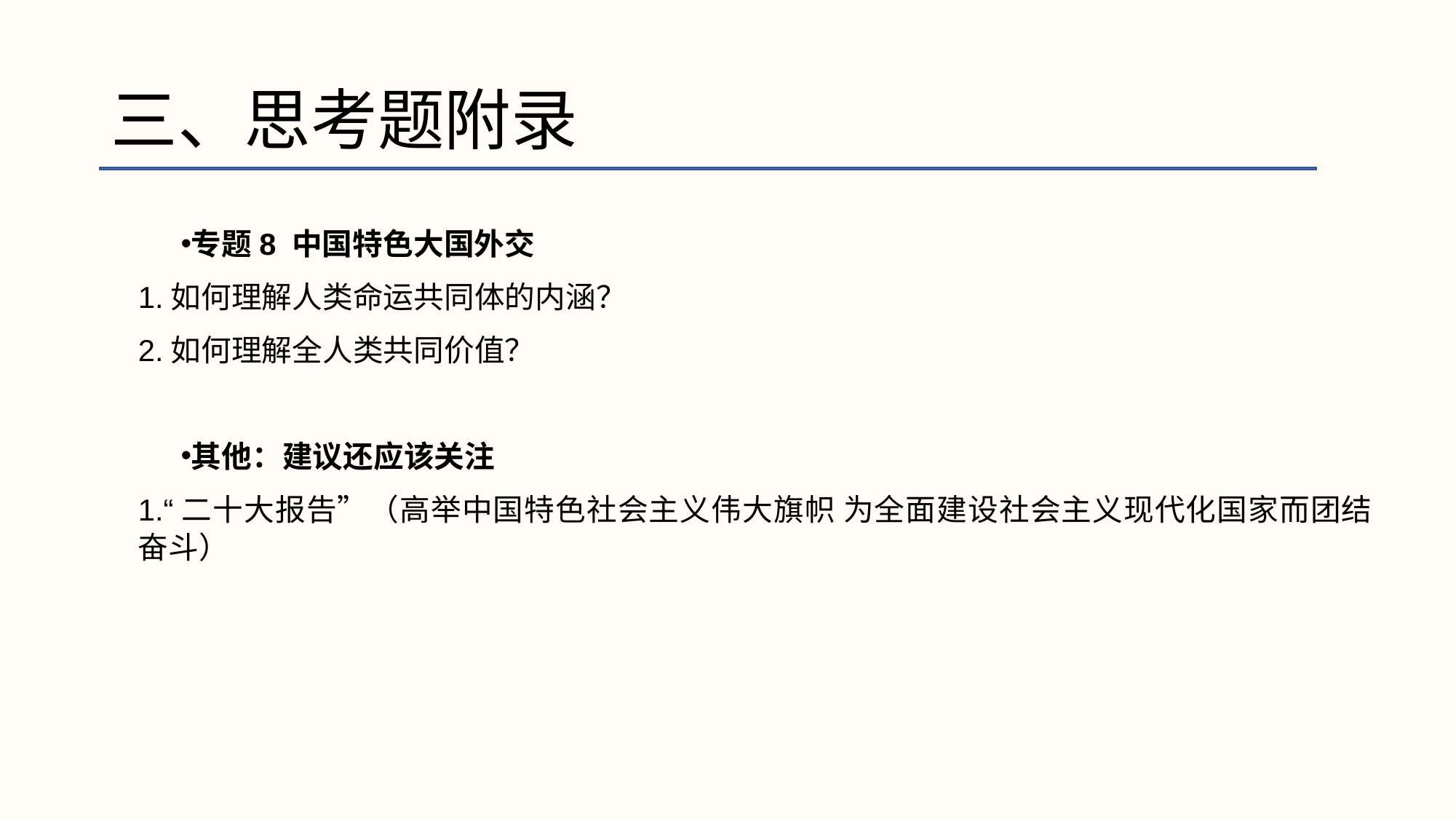

# 三、思考题附录

专题8 中国特色大国外交
1.如何理解人类命运共同体的内涵？
2.如何理解全人类共同价值？

其他：建议还应该关注
1.“二十大报告”（高举中国特色社会主义伟大旗帜 为全面建设社会主义现代化国家而团结奋斗）